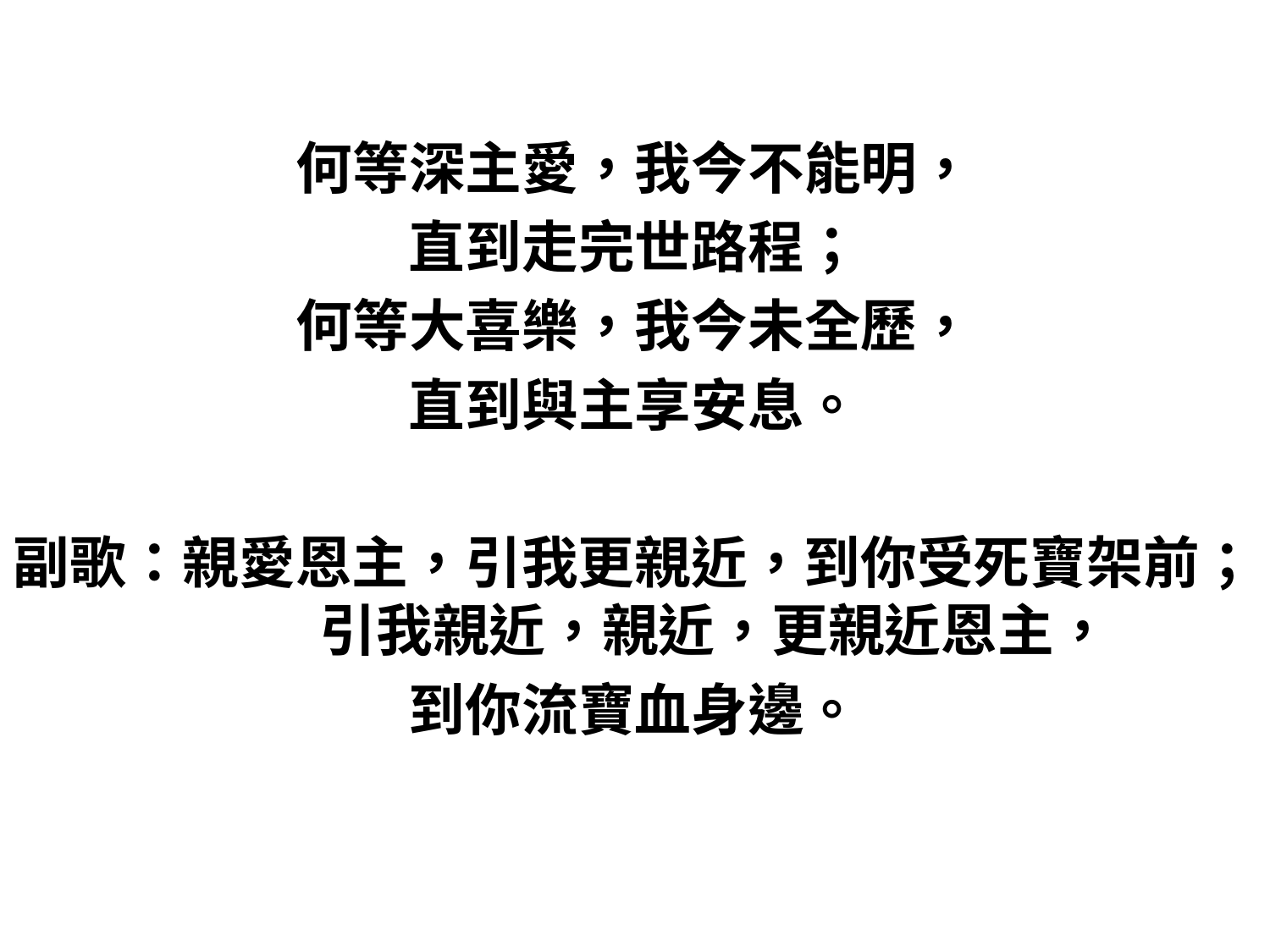

#
何等深主愛，我今不能明，
直到走完世路程；
何等大喜樂，我今未全歷，
直到與主享安息。

副歌：親愛恩主，引我更親近，到你受死寶架前；
　　引我親近，親近，更親近恩主，
到你流寶血身邊。